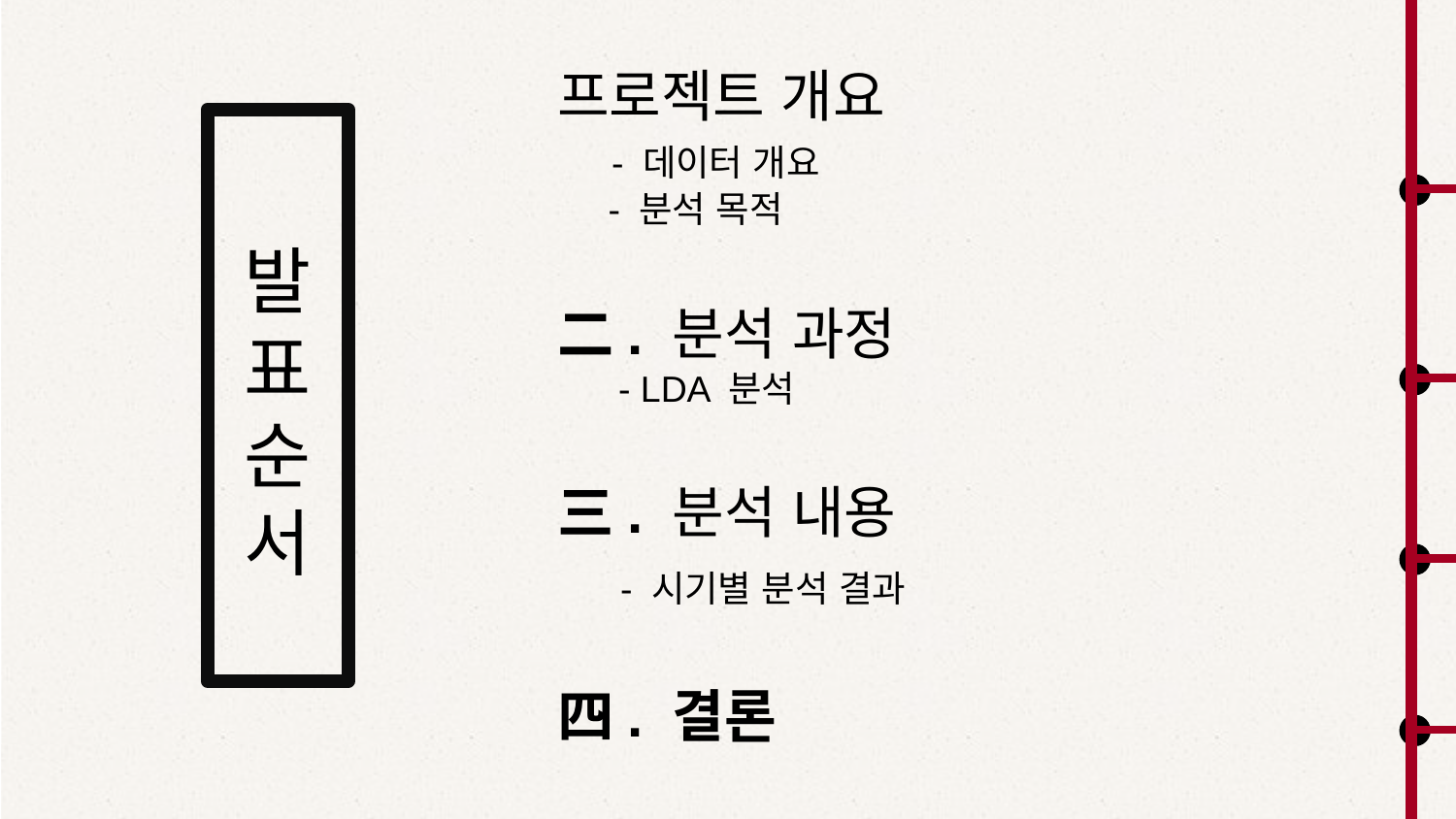

프로젝트 개요
    - 데이터 개요
     - 분석 목적

二. 분석 과정
      - LDA 분석

三. 분석 내용
    - 시기별 분석 결과

四. 결론

# 발표순서